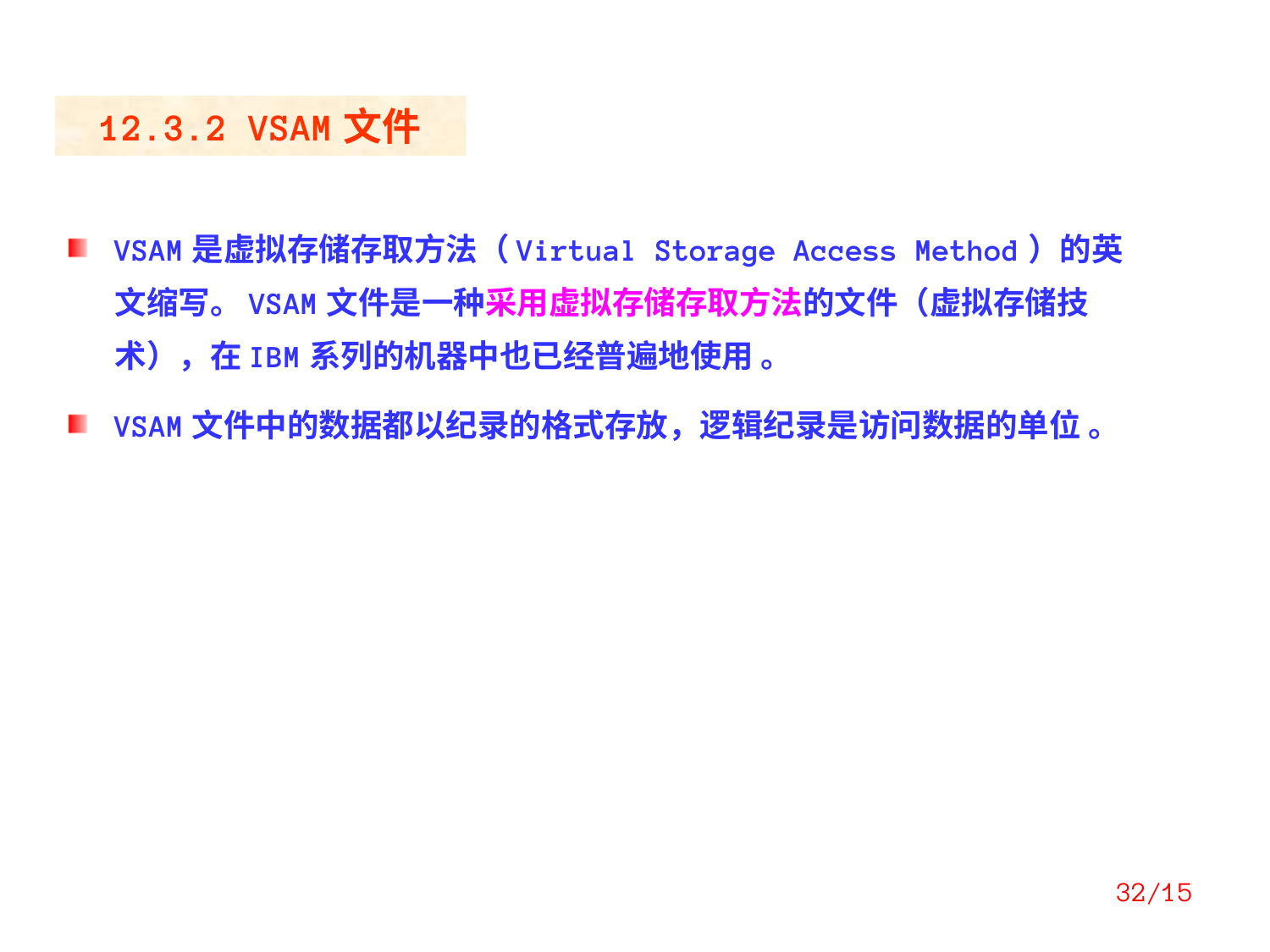

12.3.2 VSAM文件
VSAM是虚拟存储存取方法（Virtual Storage Access Method）的英文缩写。VSAM文件是一种采用虚拟存储存取方法的文件（虚拟存储技术），在IBM系列的机器中也已经普遍地使用 。
VSAM文件中的数据都以纪录的格式存放，逻辑纪录是访问数据的单位 。
32/15